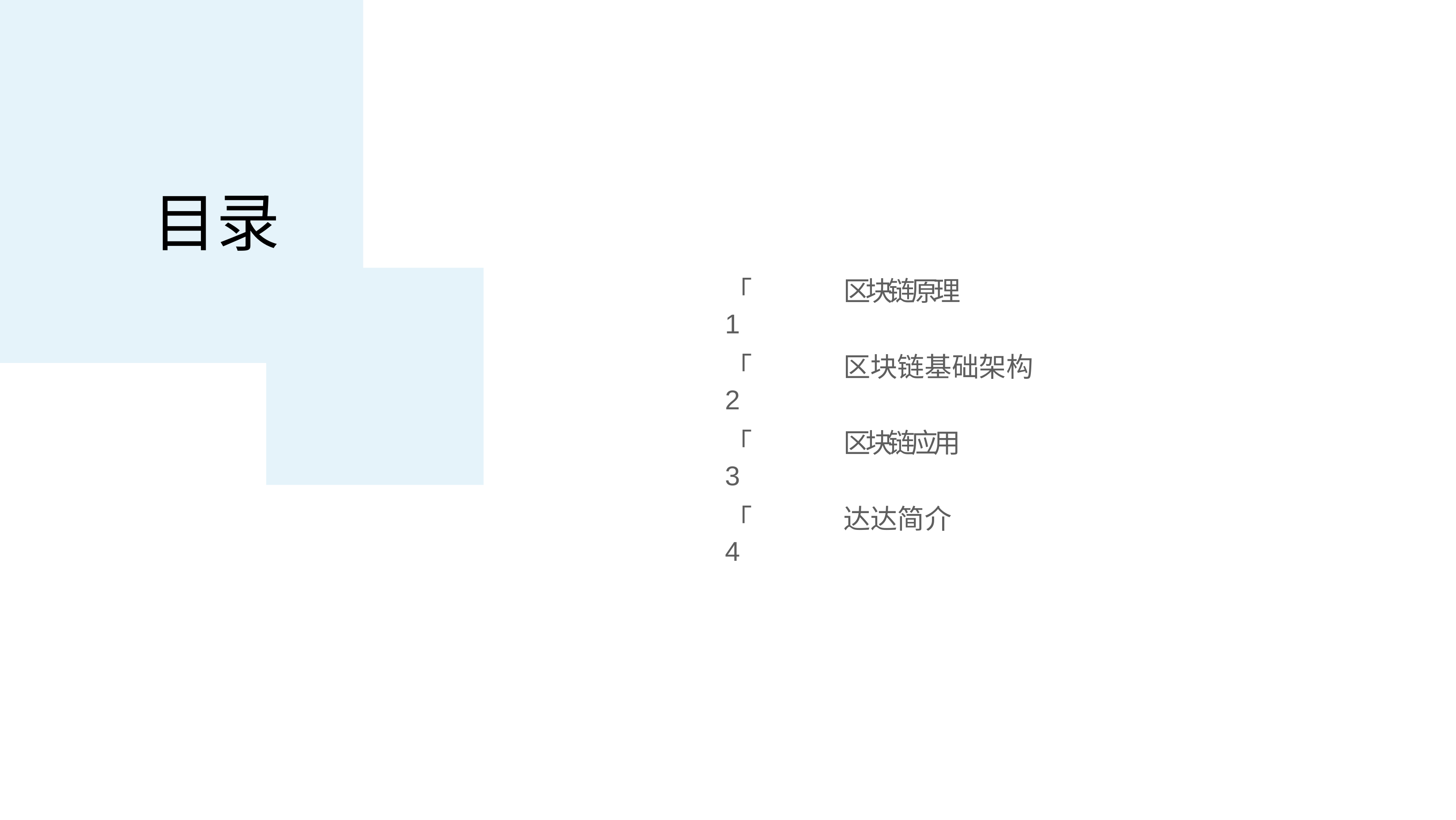

目录

「1
区块链原理
「2
区块链基础架构
「3
区块链应用
「4
达达简介